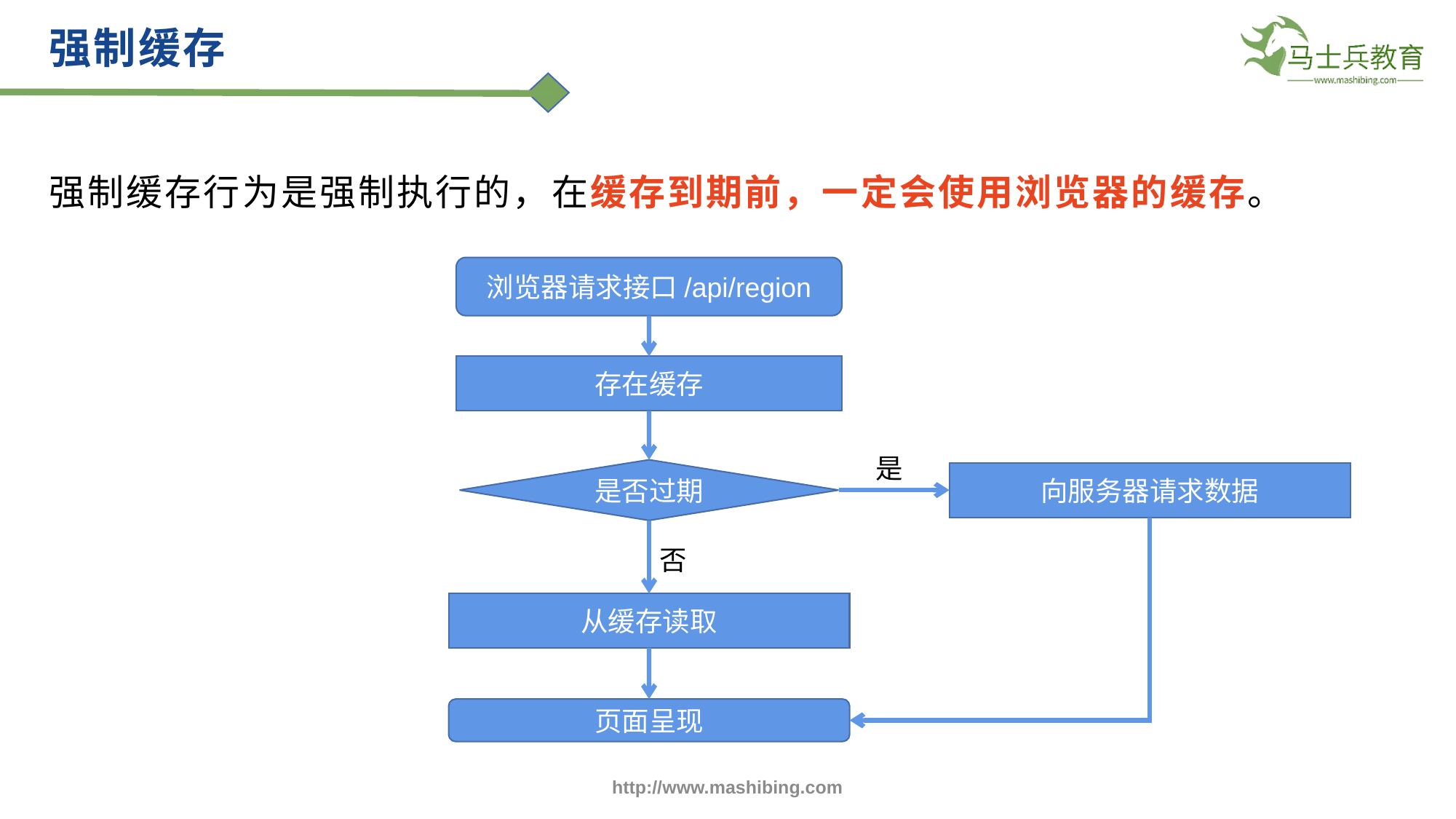

强制缓存

强制缓存行为是强制执行的，在缓存到期前，一定会使用浏览器的缓存。
浏览器请求接口/api/region
存在缓存
是
是否过期
向服务器请求数据
否
从缓存读取
页面呈现